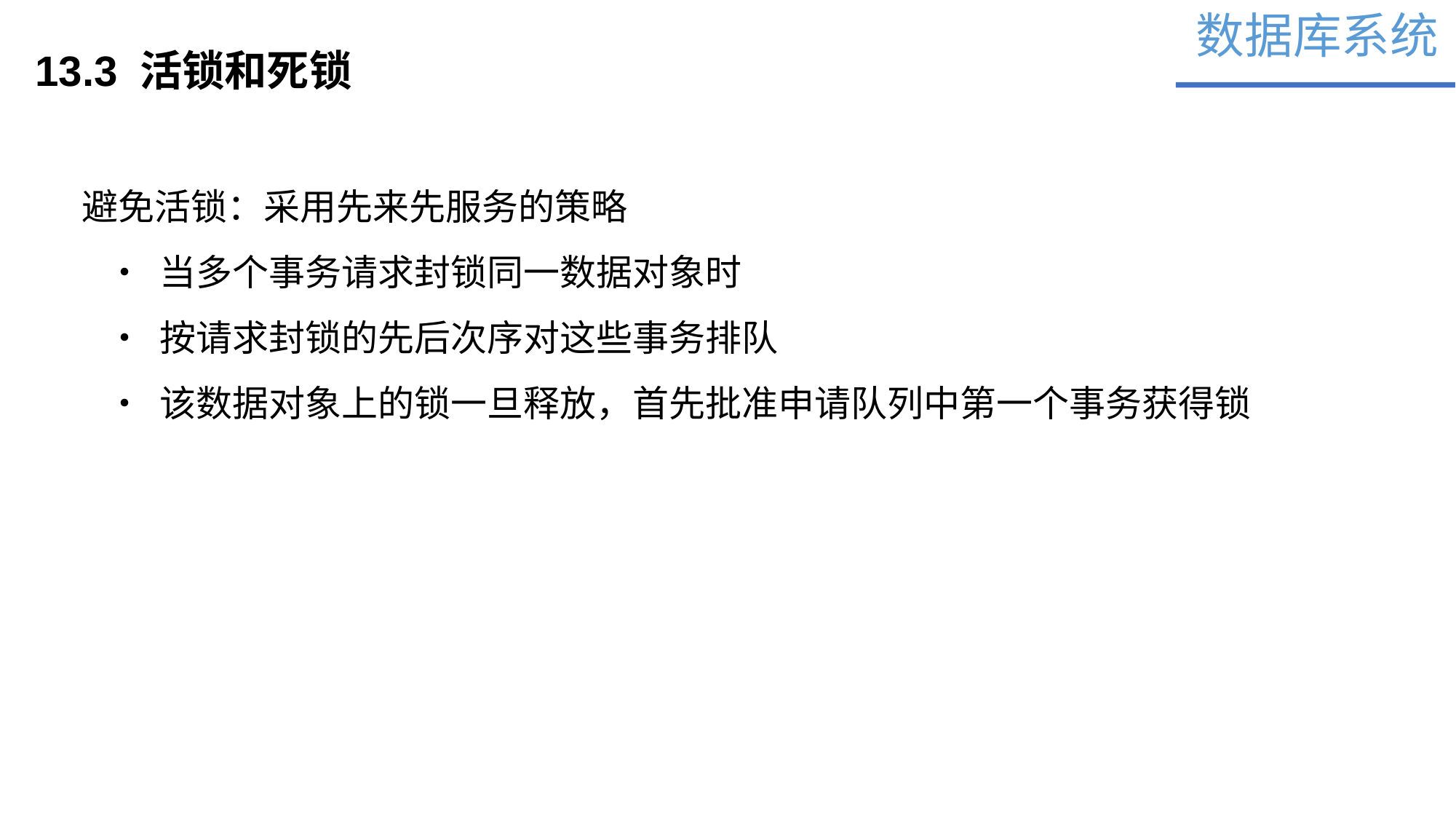

数据库系统
13.3 活锁和死锁

避免活锁：采用先来先服务的策略
   • 当多个事务请求封锁同一数据对象时
   • 按请求封锁的先后次序对这些事务排队
   • 该数据对象上的锁一旦释放，首先批准申请队列中第一个事务获得锁